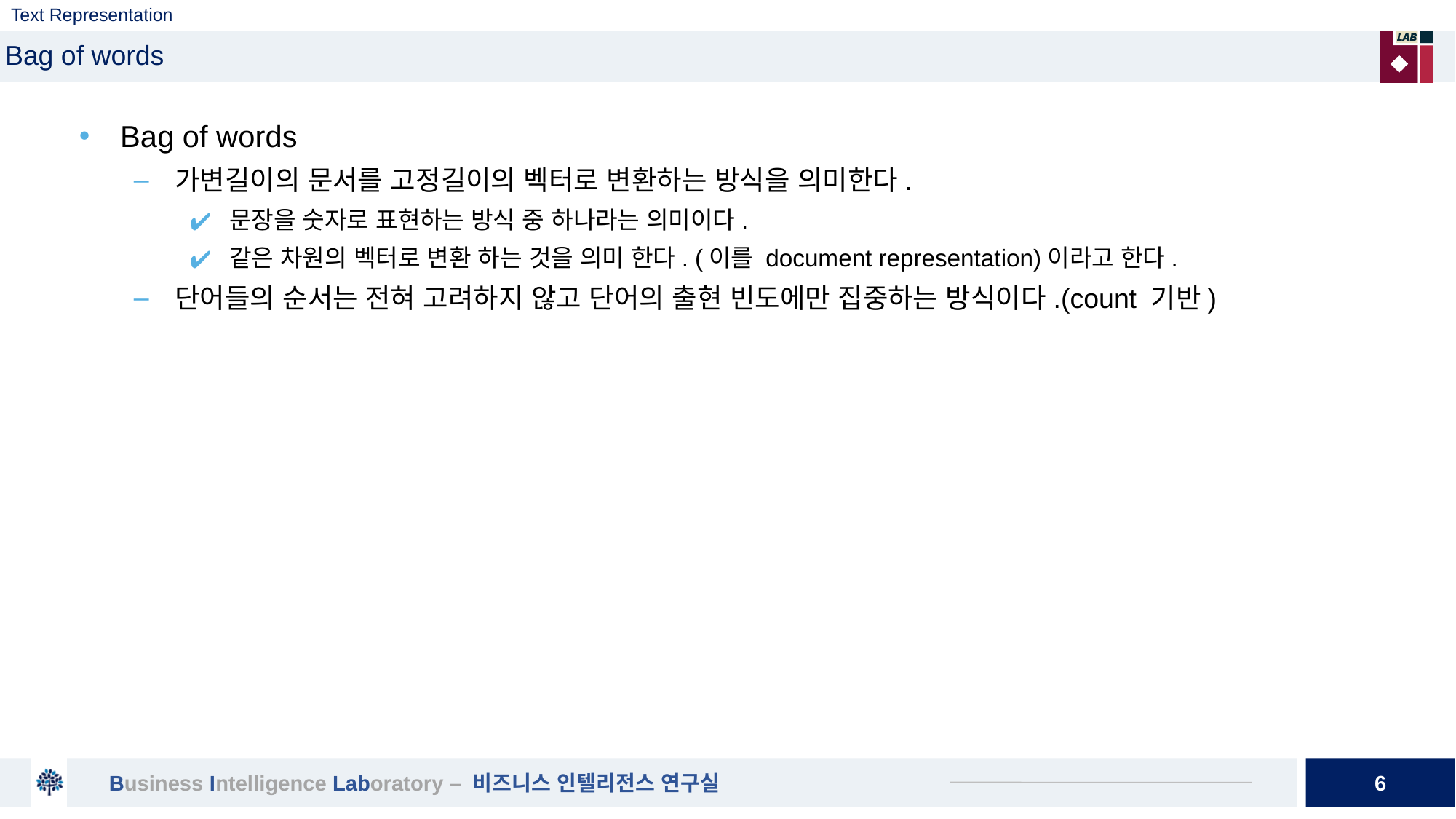

# Text Representation
Bag of words
Bag of words
가변길이의 문서를 고정길이의 벡터로 변환하는 방식을 의미한다.
문장을 숫자로 표현하는 방식 중 하나라는 의미이다.
같은 차원의 벡터로 변환 하는 것을 의미 한다. (이를 document representation)이라고 한다.
단어들의 순서는 전혀 고려하지 않고 단어의 출현 빈도에만 집중하는 방식이다.(count 기반)

6